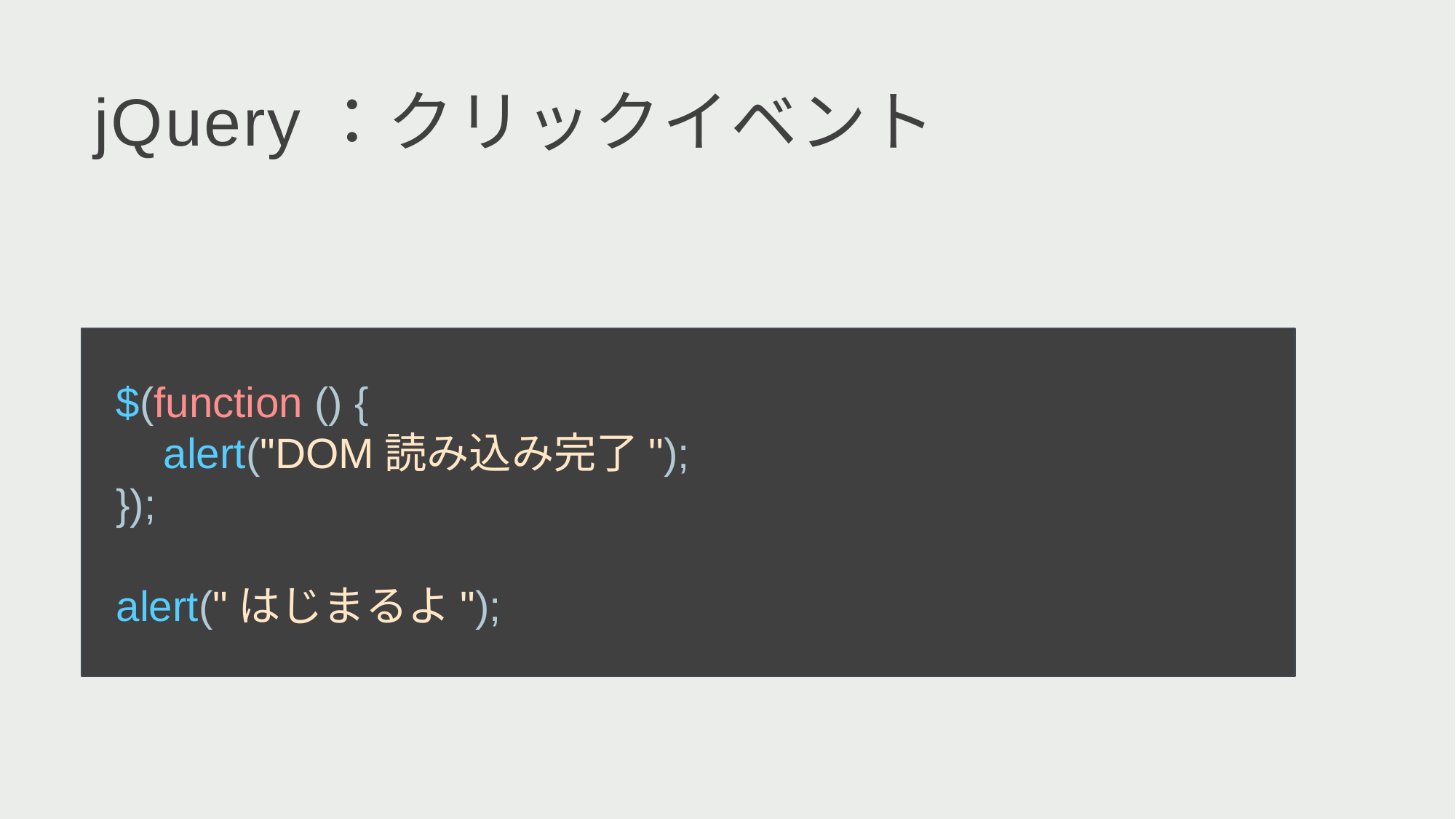

jQuery：クリックイベント
  $(function () {
      alert("DOM読み込み完了");
  });

  alert("はじまるよ");